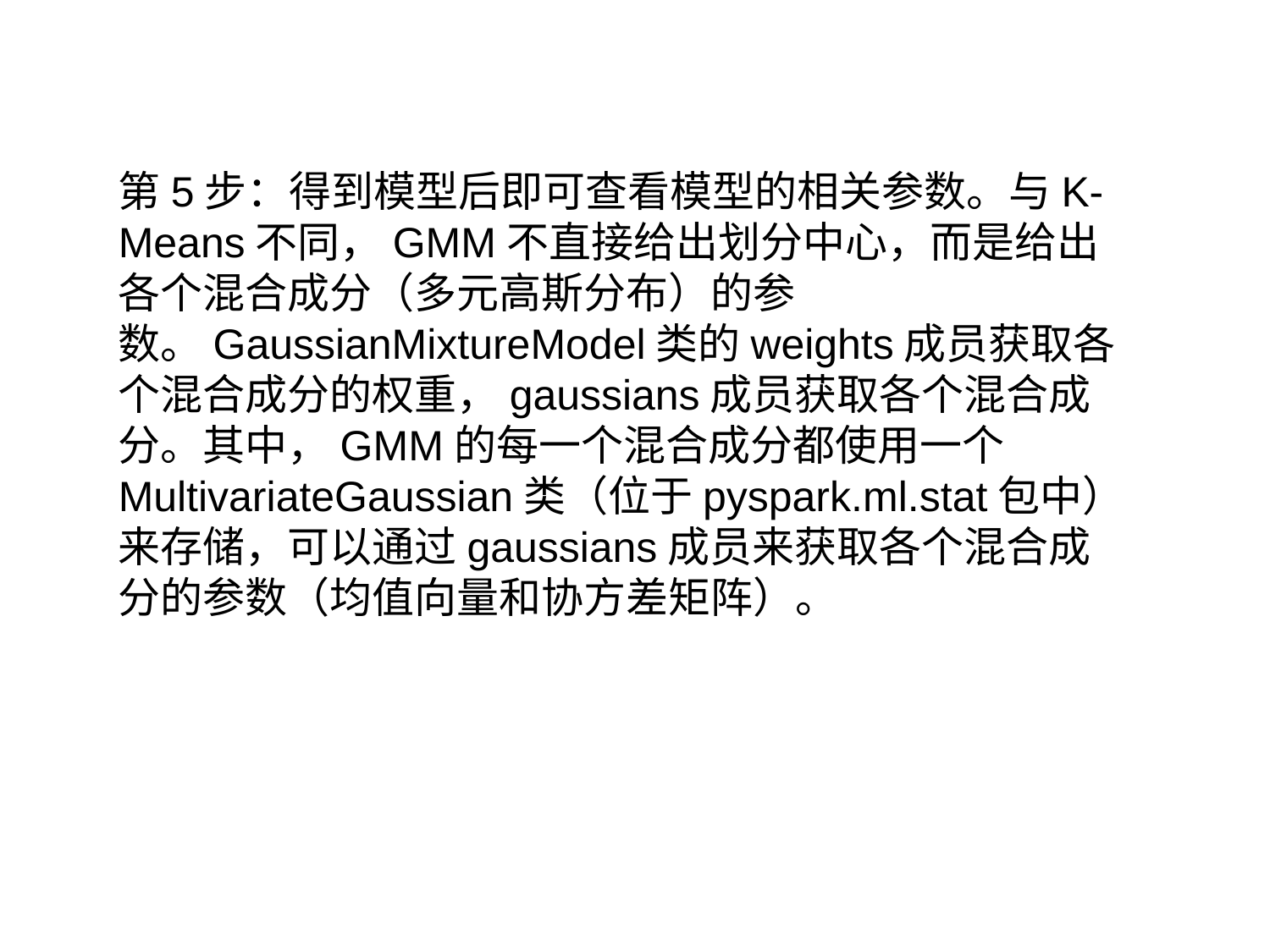

9.8.2 GMM 聚类算法
第5步：得到模型后即可查看模型的相关参数。与K-Means不同，GMM不直接给出划分中心，而是给出各个混合成分（多元高斯分布）的参数。GaussianMixtureModel类的weights成员获取各个混合成分的权重，gaussians成员获取各个混合成分。其中，GMM的每一个混合成分都使用一个MultivariateGaussian类（位于pyspark.ml.stat包中）来存储，可以通过gaussians成员来获取各个混合成分的参数（均值向量和协方差矩阵）。